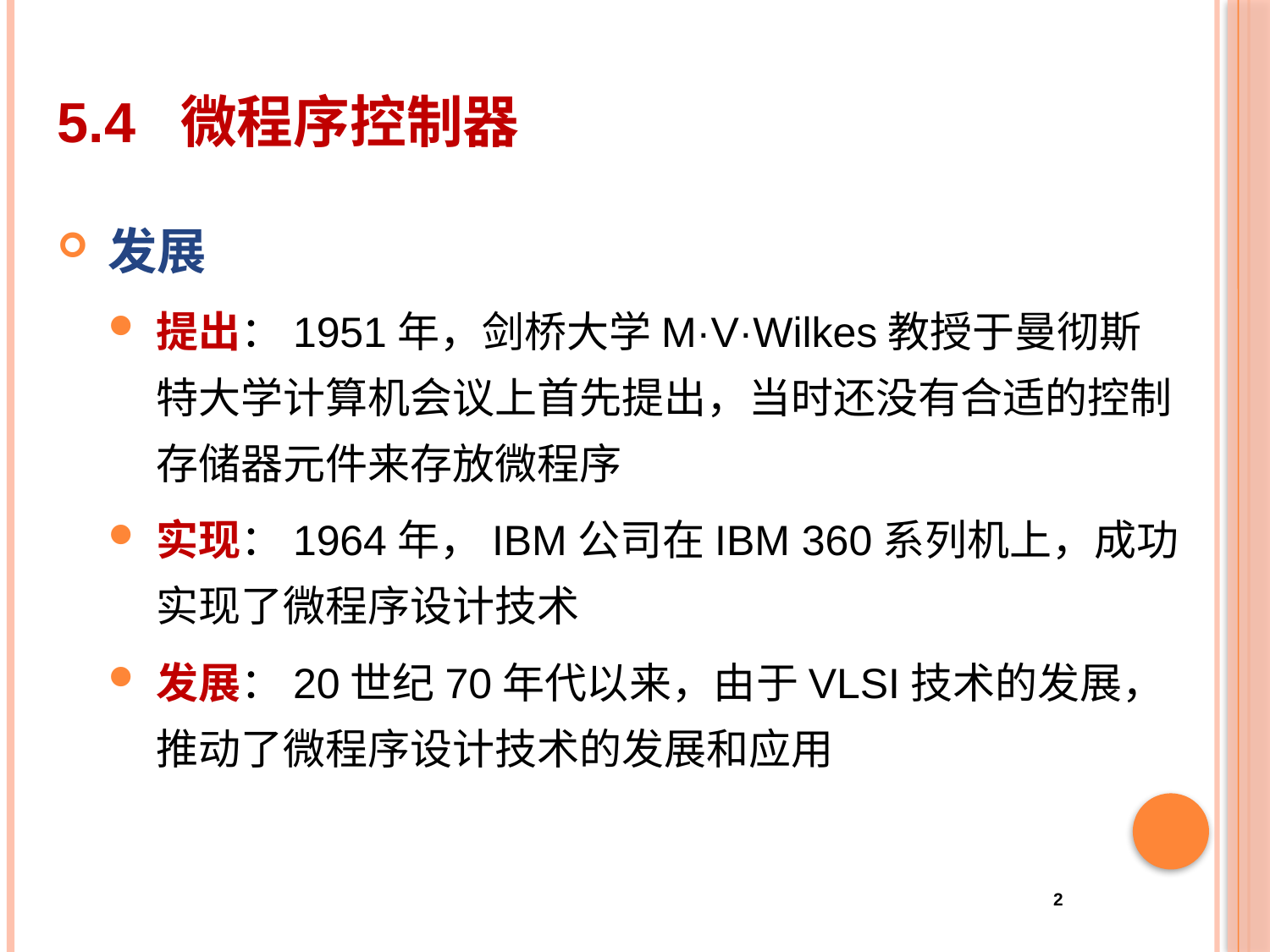

# 5.4  微程序控制器
发展
提出：1951年，剑桥大学M·V·Wilkes教授于曼彻斯特大学计算机会议上首先提出，当时还没有合适的控制存储器元件来存放微程序
实现：1964年，IBM公司在IBM 360系列机上，成功实现了微程序设计技术
发展：20世纪70年代以来，由于VLSI技术的发展，推动了微程序设计技术的发展和应用
2